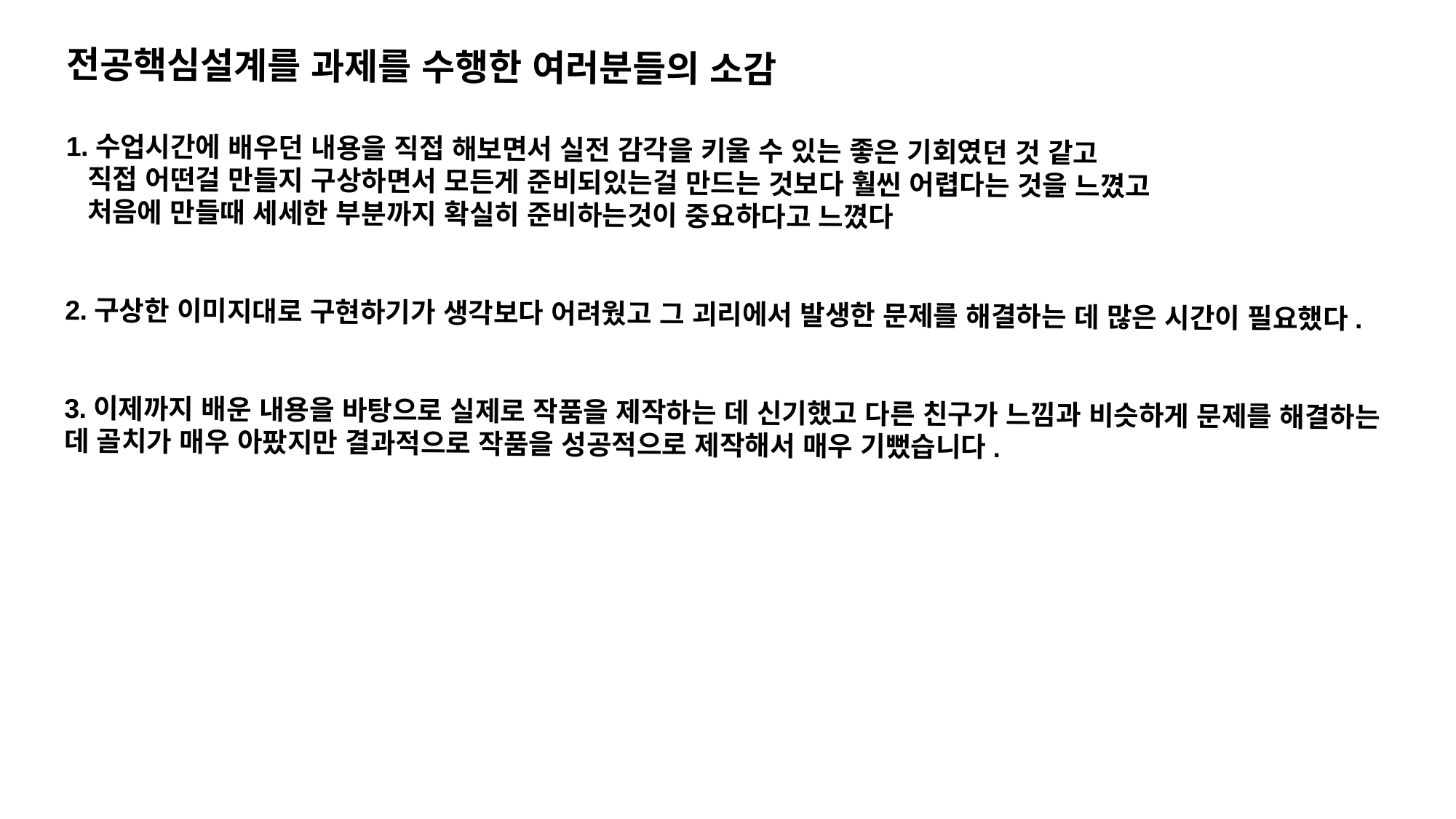

전공핵심설계를 과제를 수행한 여러분들의 소감

1.수업시간에 배우던 내용을 직접 해보면서 실전 감각을 키울 수 있는 좋은 기회였던 것 같고
  직접 어떤걸 만들지 구상하면서 모든게 준비되있는걸 만드는 것보다 훨씬 어렵다는 것을 느꼈고
  처음에 만들때 세세한 부분까지 확실히 준비하는것이 중요하다고 느꼈다

2.구상한 이미지대로 구현하기가 생각보다 어려웠고 그 괴리에서 발생한 문제를 해결하는 데 많은 시간이 필요했다.

3.이제까지 배운 내용을 바탕으로 실제로 작품을 제작하는 데 신기했고 다른 친구가 느낌과 비슷하게 문제를 해결하는 데 골치가 매우 아팠지만 결과적으로 작품을 성공적으로 제작해서 매우 기뻤습니다.